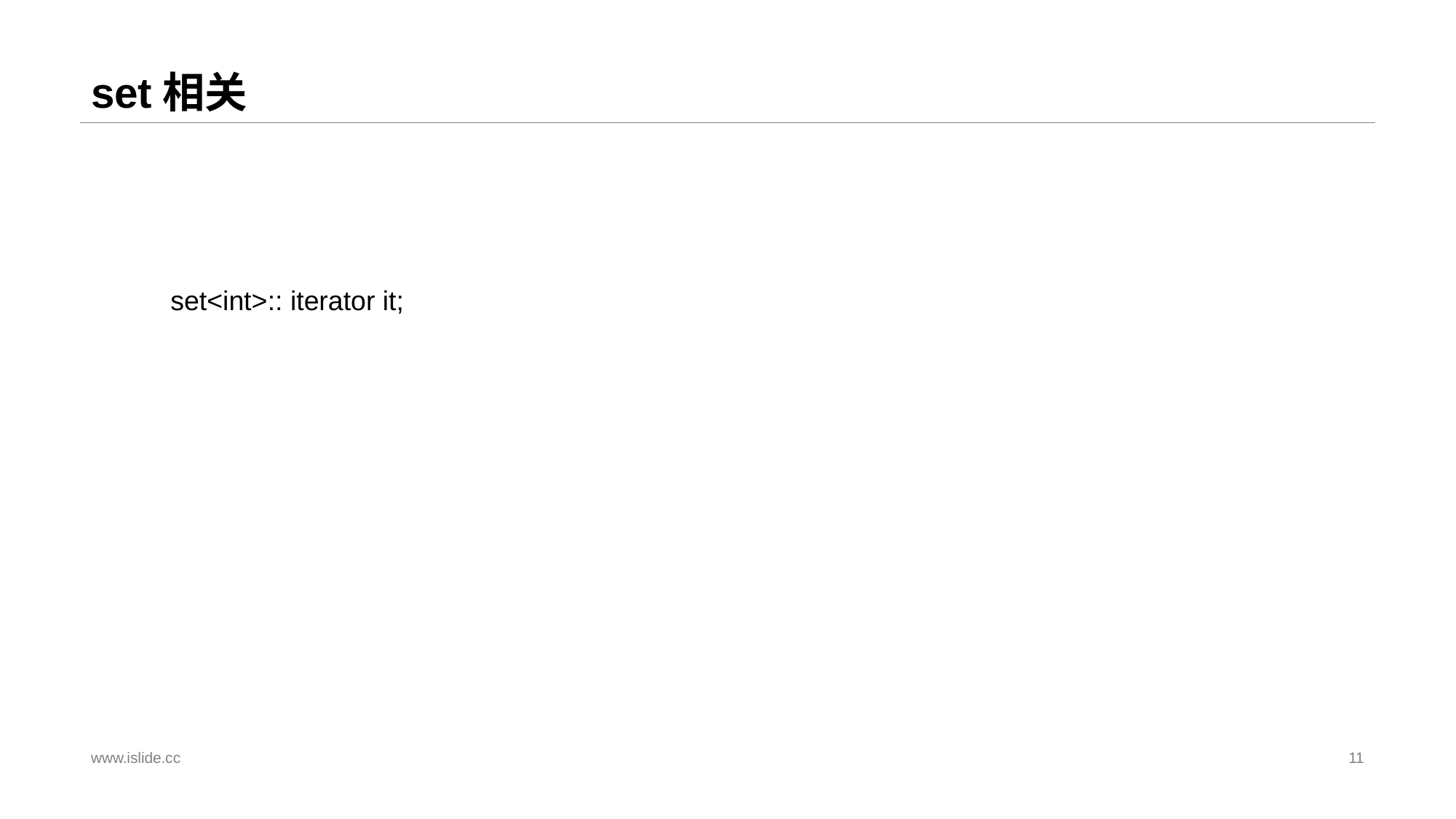

# set相关
set<int>:: iterator it;
www.islide.cc
11